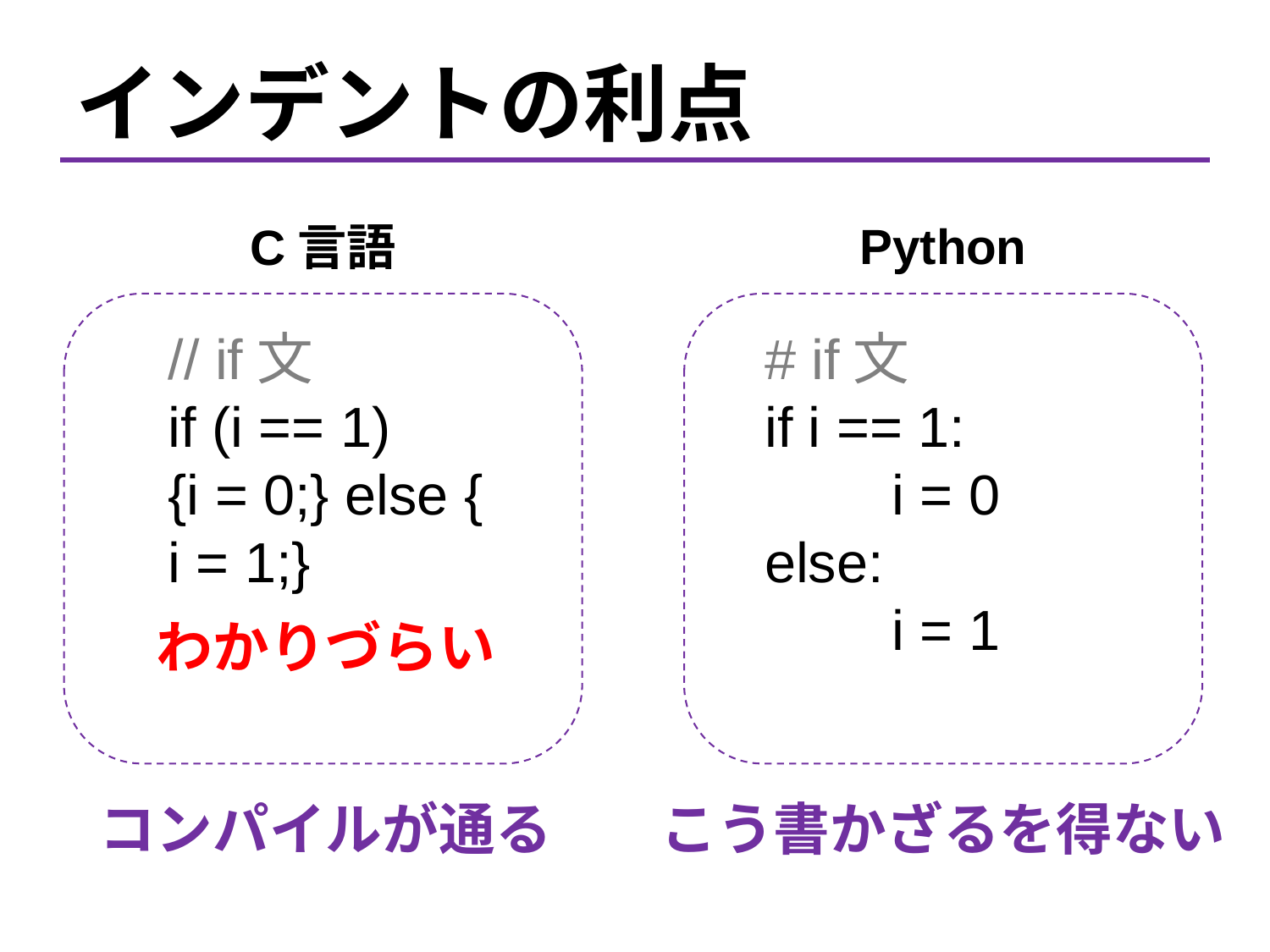

インデントの利点
Python
C言語

# if文
if i == 1:
	i = 0
else:
	i = 1
// if文
if (i == 1)
{i = 0;} else {
i = 1;}
わかりづらい
コンパイルが通る
こう書かざるを得ない